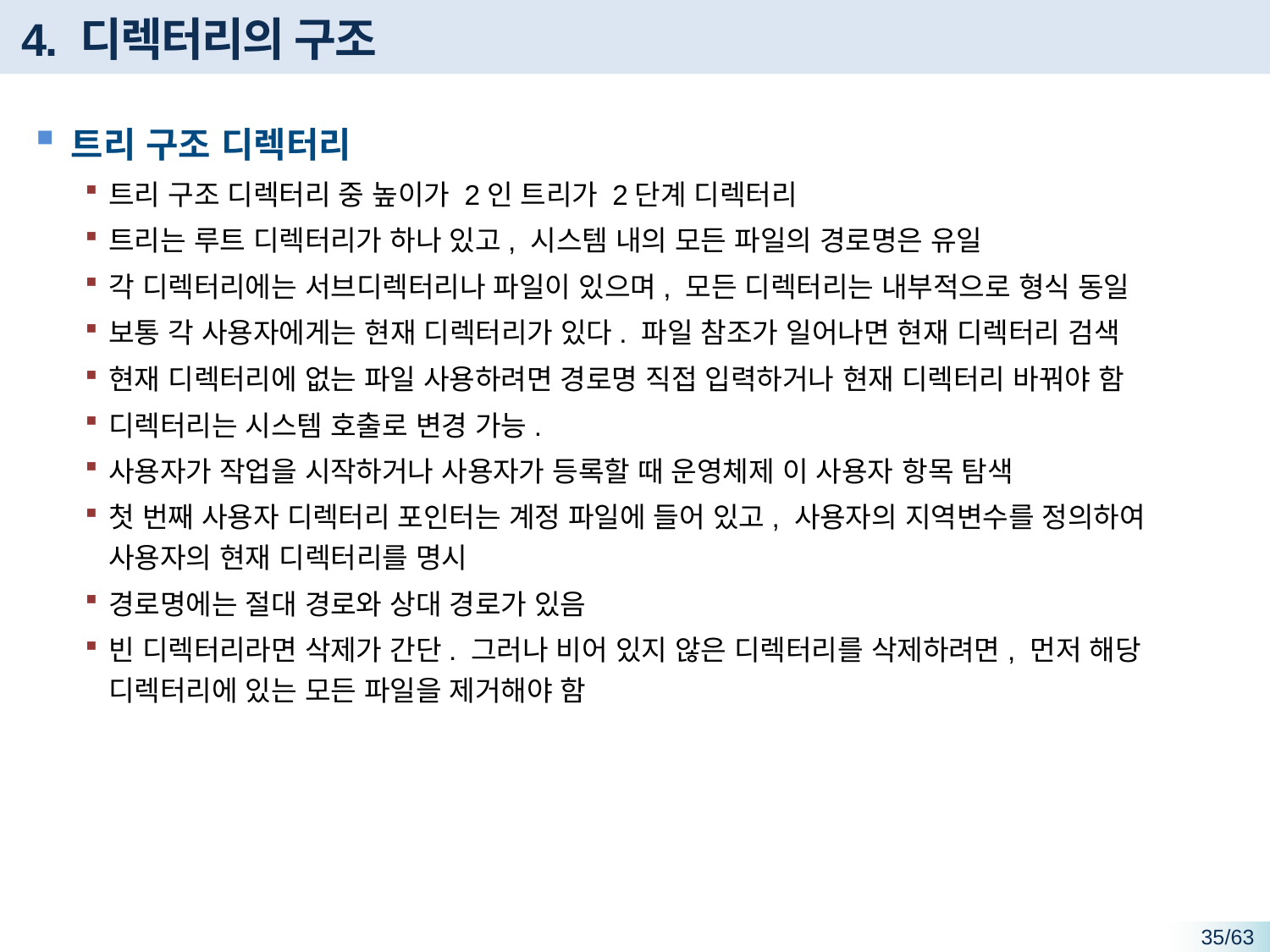

# 4. 디렉터리의 구조
트리 구조 디렉터리
트리 구조 디렉터리 중 높이가 2인 트리가 2단계 디렉터리
트리는 루트 디렉터리가 하나 있고, 시스템 내의 모든 파일의 경로명은 유일
각 디렉터리에는 서브디렉터리나 파일이 있으며, 모든 디렉터리는 내부적으로 형식 동일
보통 각 사용자에게는 현재 디렉터리가 있다. 파일 참조가 일어나면 현재 디렉터리 검색
현재 디렉터리에 없는 파일 사용하려면 경로명 직접 입력하거나 현재 디렉터리 바꿔야 함
디렉터리는 시스템 호출로 변경 가능.
사용자가 작업을 시작하거나 사용자가 등록할 때 운영체제 이 사용자 항목 탐색
첫 번째 사용자 디렉터리 포인터는 계정 파일에 들어 있고, 사용자의 지역변수를 정의하여 사용자의 현재 디렉터리를 명시
경로명에는 절대 경로와 상대 경로가 있음
빈 디렉터리라면 삭제가 간단. 그러나 비어 있지 않은 디렉터리를 삭제하려면, 먼저 해당 디렉터리에 있는 모든 파일을 제거해야 함